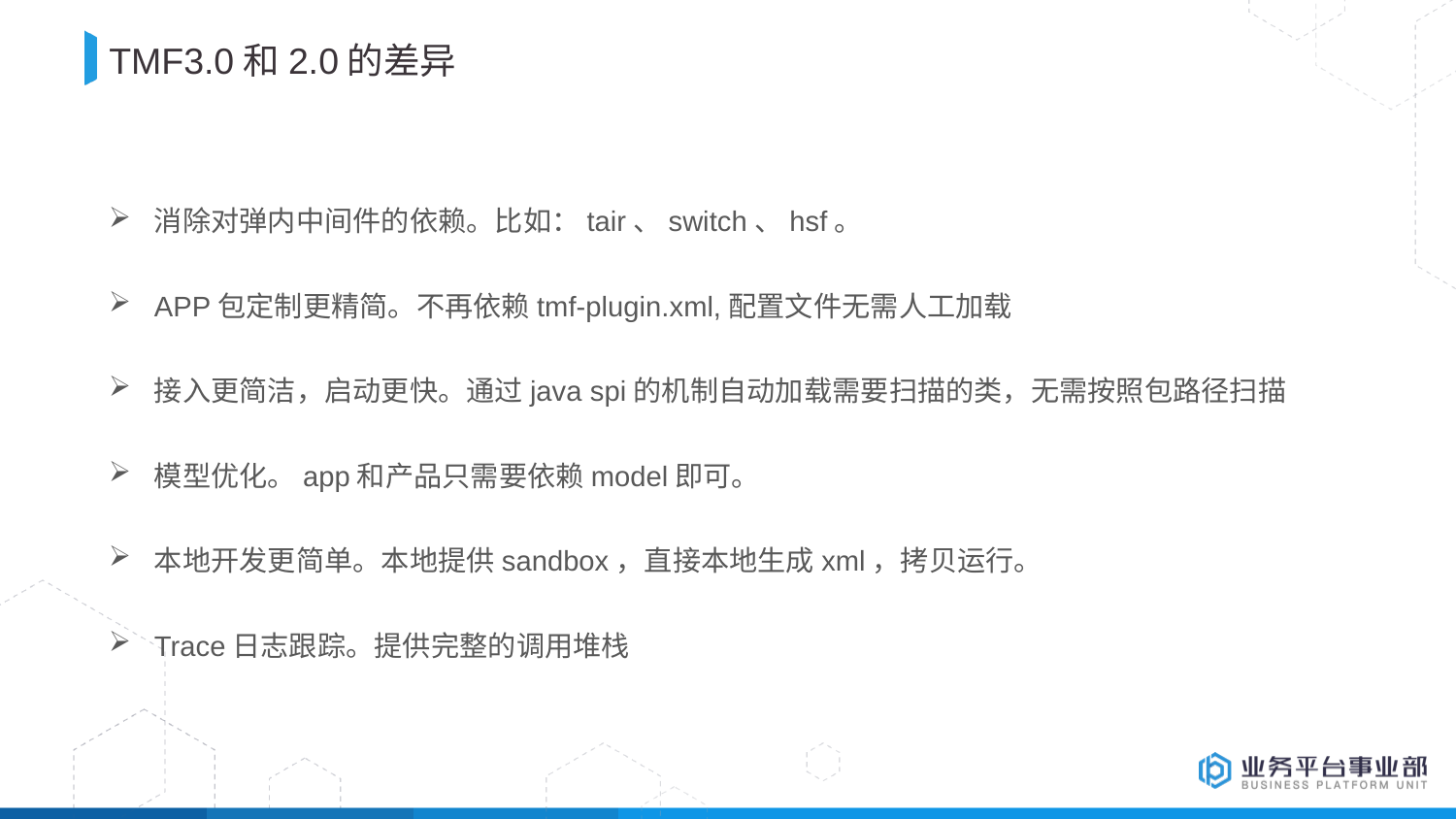

BBAAD9C20180234D78A0072836F0B6F092B9B2061D56DB20A9D98B3BB1562BE91B4BBA38C16B3B0B22492708C84627EB98F9210A91D0FBF11BBFC2427E0E20D824F7FAADFC2476C734F429676FF249FE1F60EDC976B7C23068F611975E6E9CB8DEF62098BE3
# TMF3.0和2.0的差异
消除对弹内中间件的依赖。比如：tair、switch、hsf。
APP包定制更精简。不再依赖tmf-plugin.xml,配置文件无需人工加载
接入更简洁，启动更快。通过java spi的机制自动加载需要扫描的类，无需按照包路径扫描
模型优化。app和产品只需要依赖model即可。
本地开发更简单。本地提供sandbox，直接本地生成xml，拷贝运行。
Trace日志跟踪。提供完整的调用堆栈